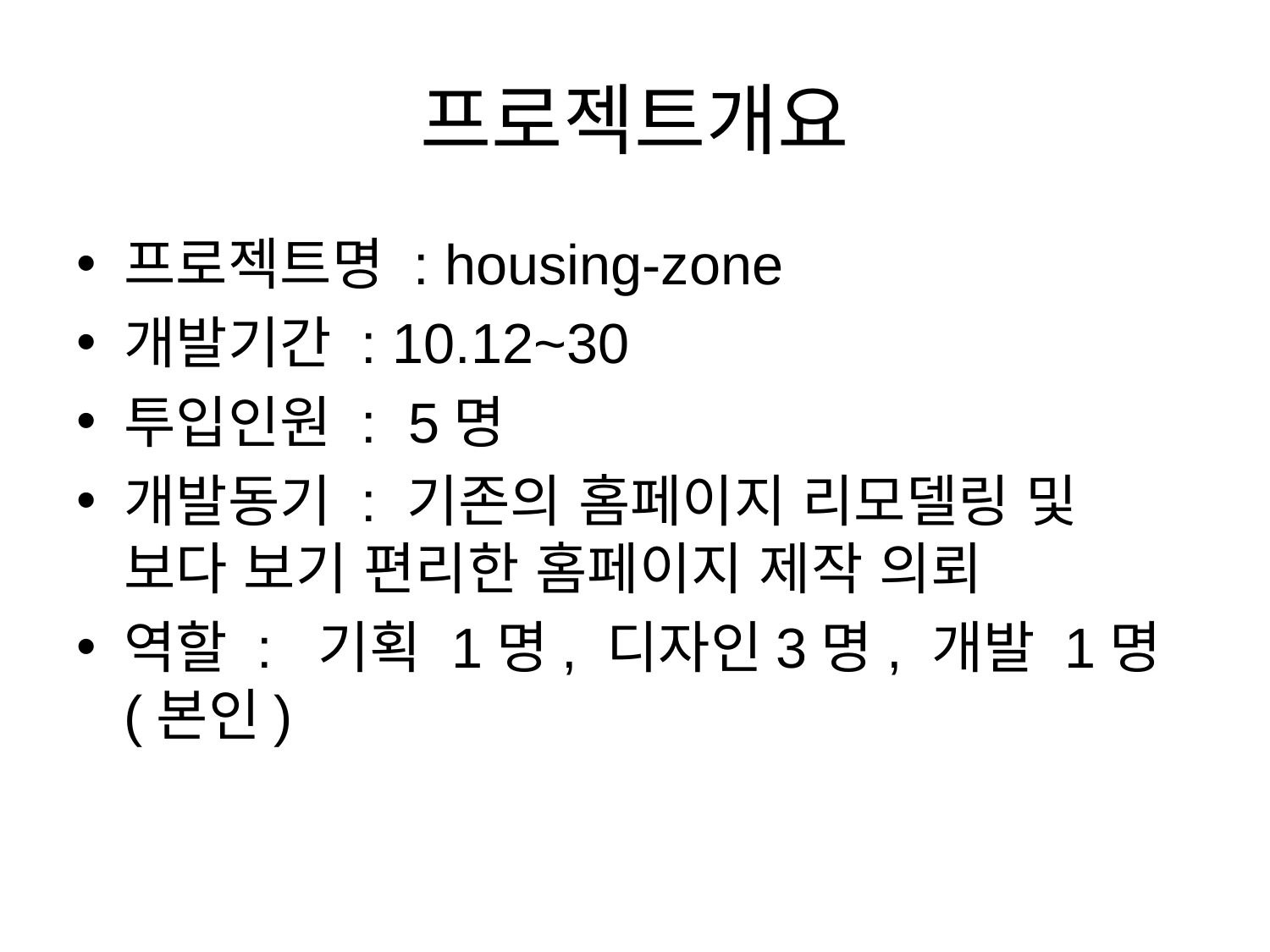

# 프로젝트개요
프로젝트명 : housing-zone
개발기간 : 10.12~30
투입인원 :  5명
개발동기 : 기존의 홈페이지 리모델링 및 보다 보기 편리한 홈페이지 제작 의뢰
역할 :  기획 1명, 디자인3명, 개발 1명(본인)